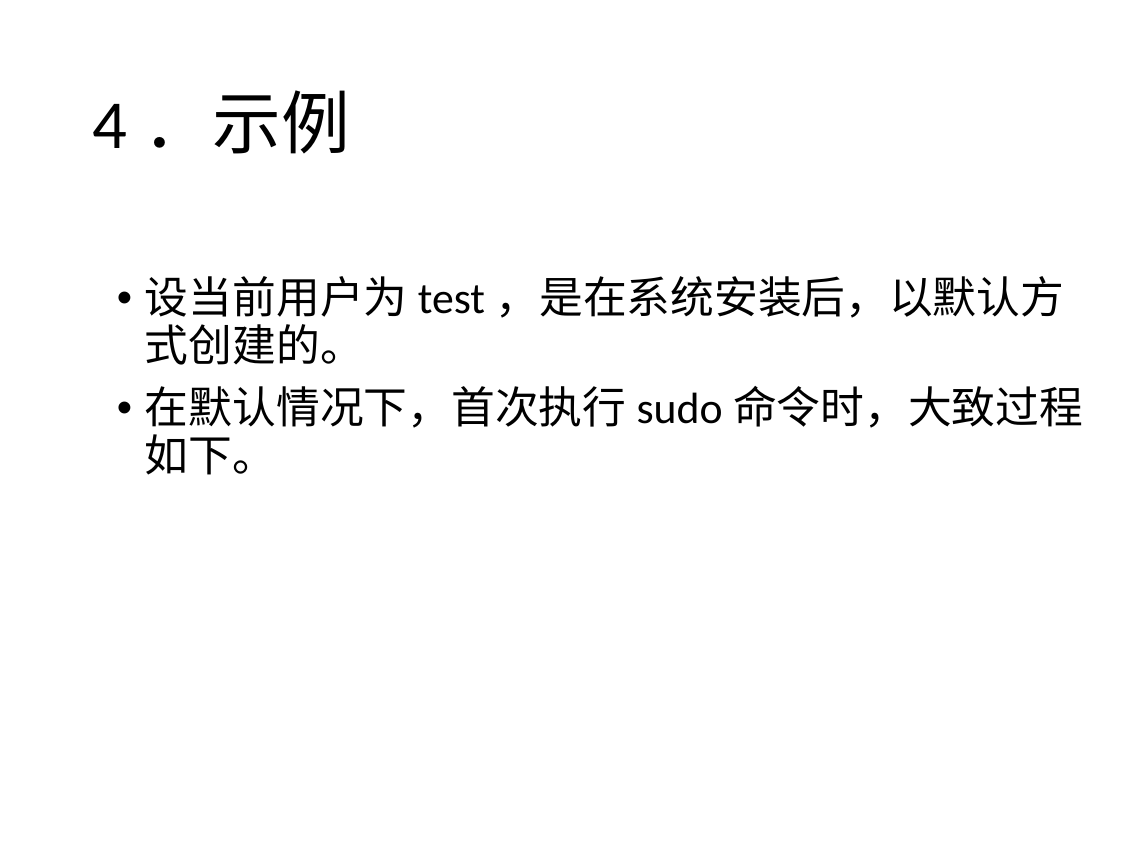

# 4．示例
设当前用户为test，是在系统安装后，以默认方式创建的。
在默认情况下，首次执行sudo命令时，大致过程如下。